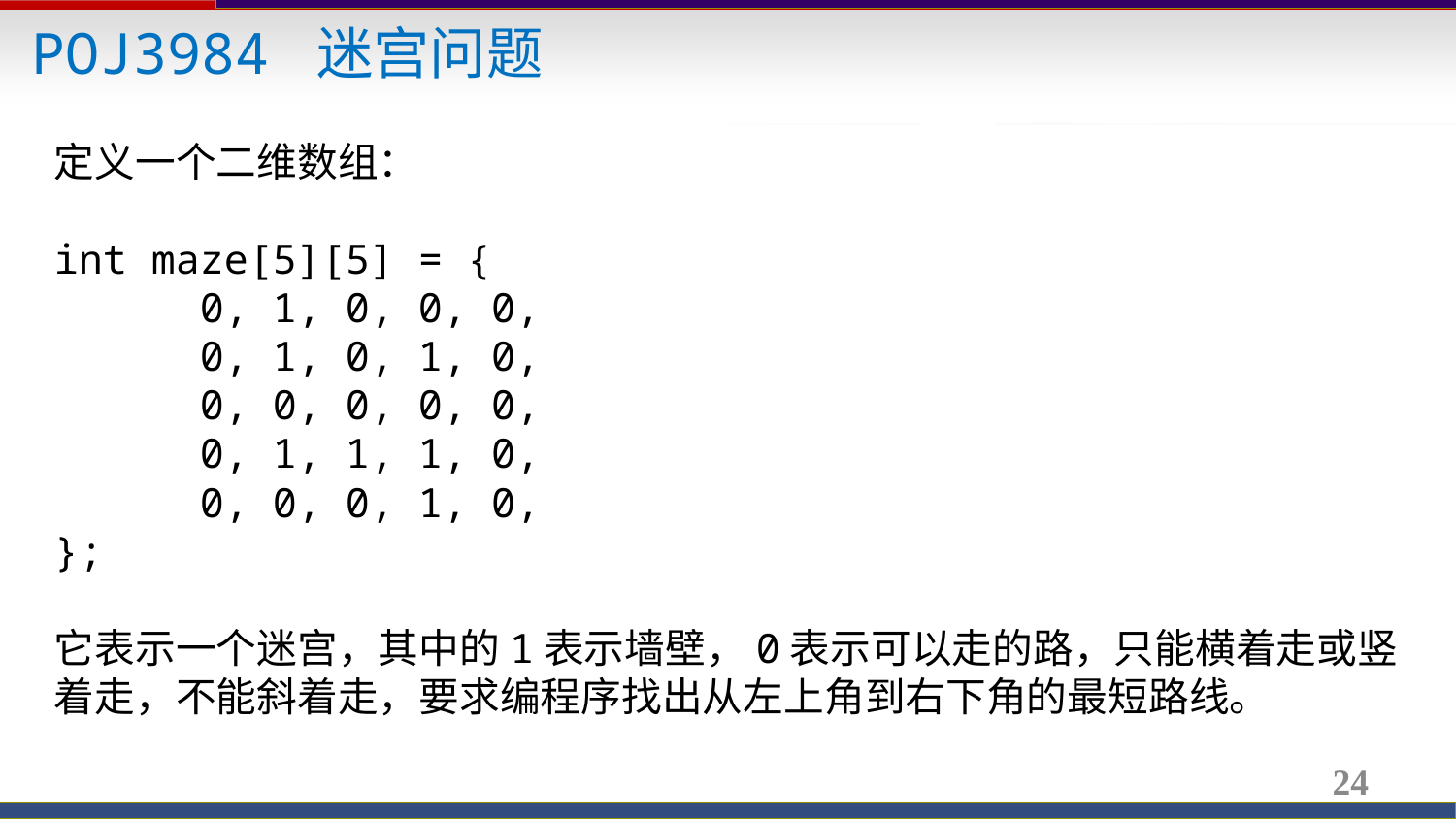

POJ3984 迷宫问题
定义一个二维数组：
int maze[5][5] = {
	0, 1, 0, 0, 0,
	0, 1, 0, 1, 0,
	0, 0, 0, 0, 0,
	0, 1, 1, 1, 0,
	0, 0, 0, 1, 0,
};

它表示一个迷宫，其中的1表示墙壁，0表示可以走的路，只能横着走或竖着走，不能斜着走，要求编程序找出从左上角到右下角的最短路线。